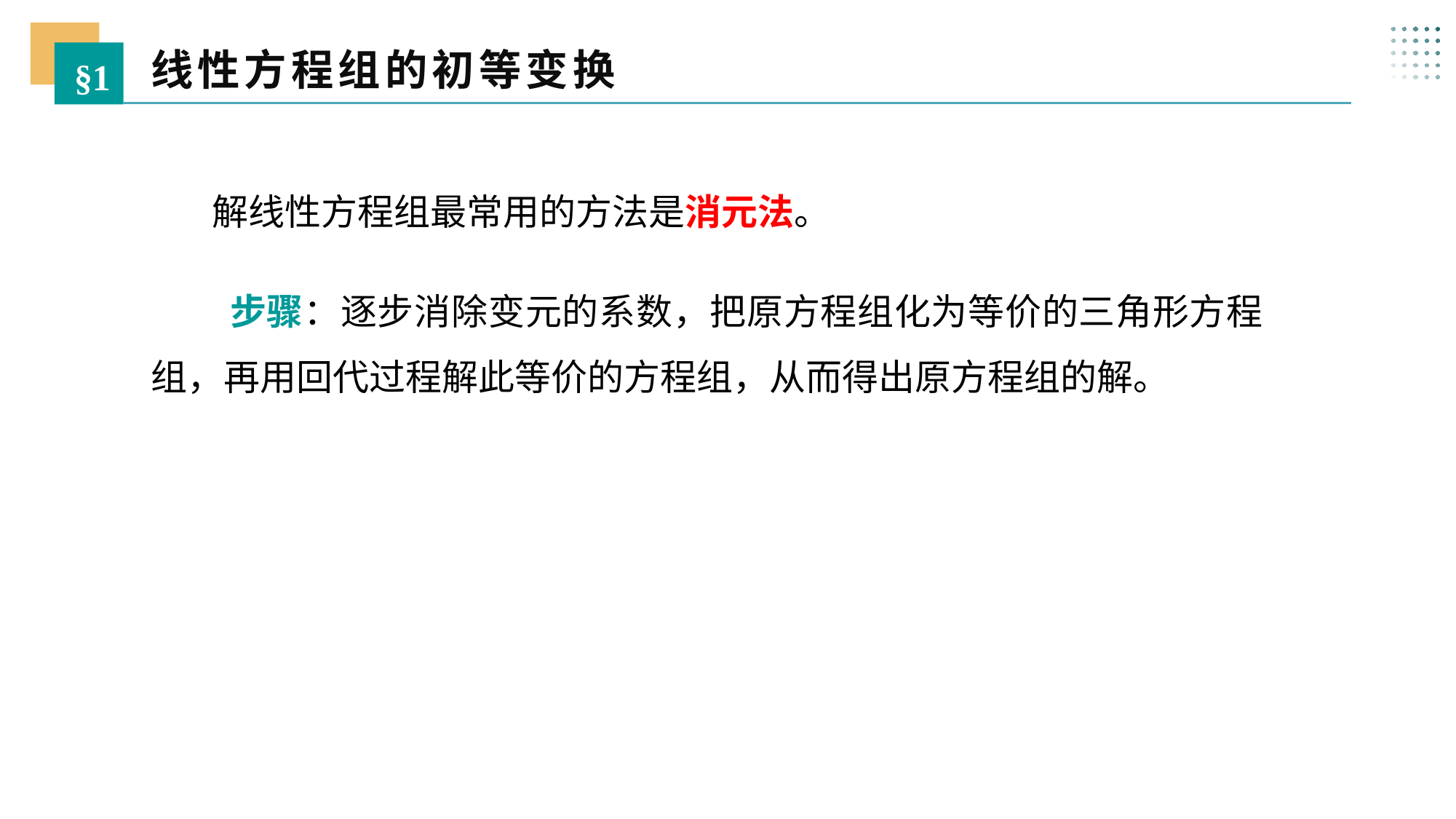

线性方程组的初等变换
§1
        解线性方程组最常用的方法是消元法。
        步骤：逐步消除变元的系数，把原方程组化为等价的三角形方程组，再用回代过程解此等价的方程组，从而得出原方程组的解。